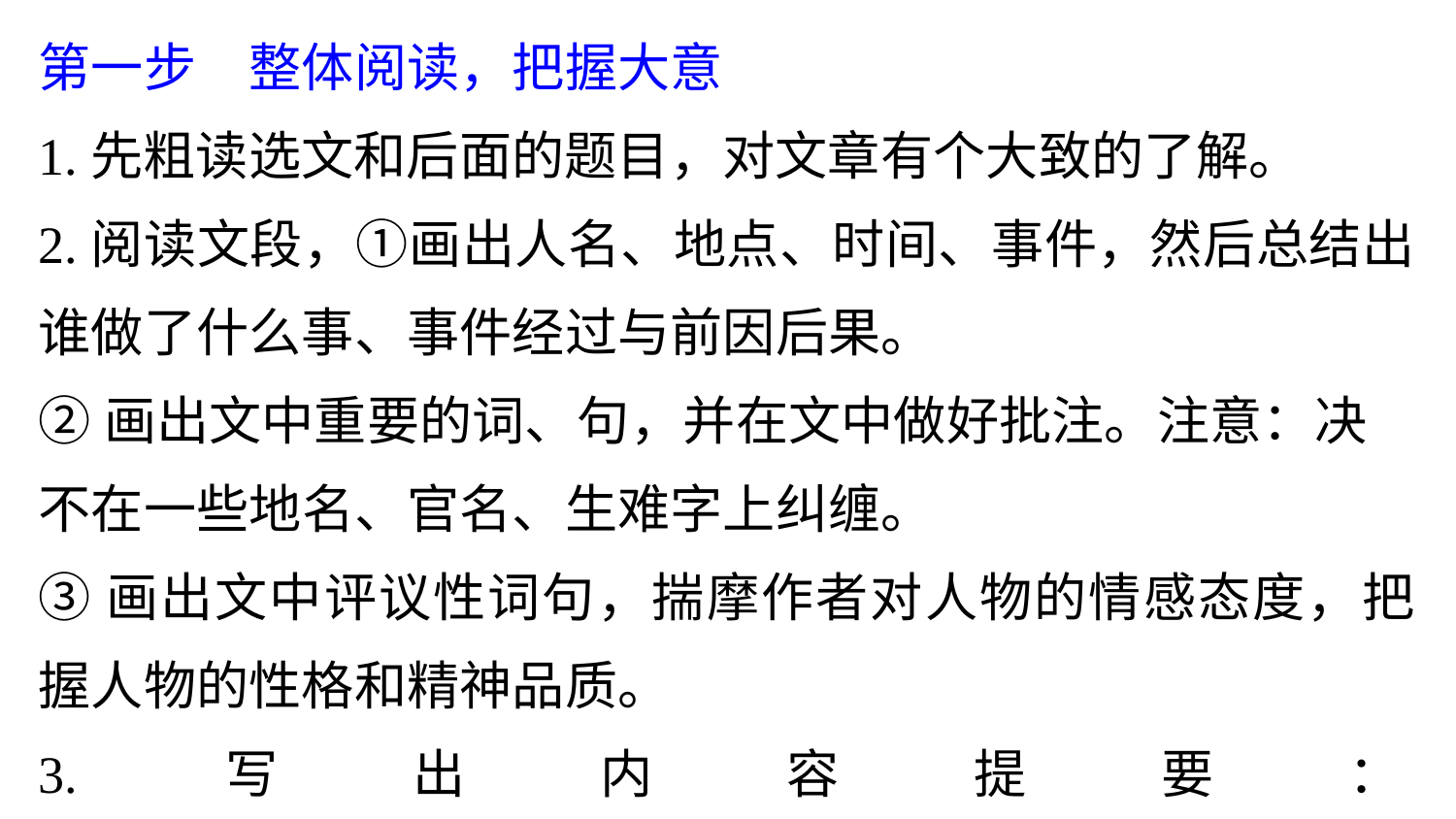

第一步　整体阅读，把握大意
1.先粗读选文和后面的题目，对文章有个大致的了解。
2.阅读文段，①画出人名、地点、时间、事件，然后总结出谁做了什么事、事件经过与前因后果。
②画出文中重要的词、句，并在文中做好批注。注意：决不在一些地名、官名、生难字上纠缠。
③画出文中评议性词句，揣摩作者对人物的情感态度，把握人物的性格和精神品质。
3.写出内容提要：____________________________________